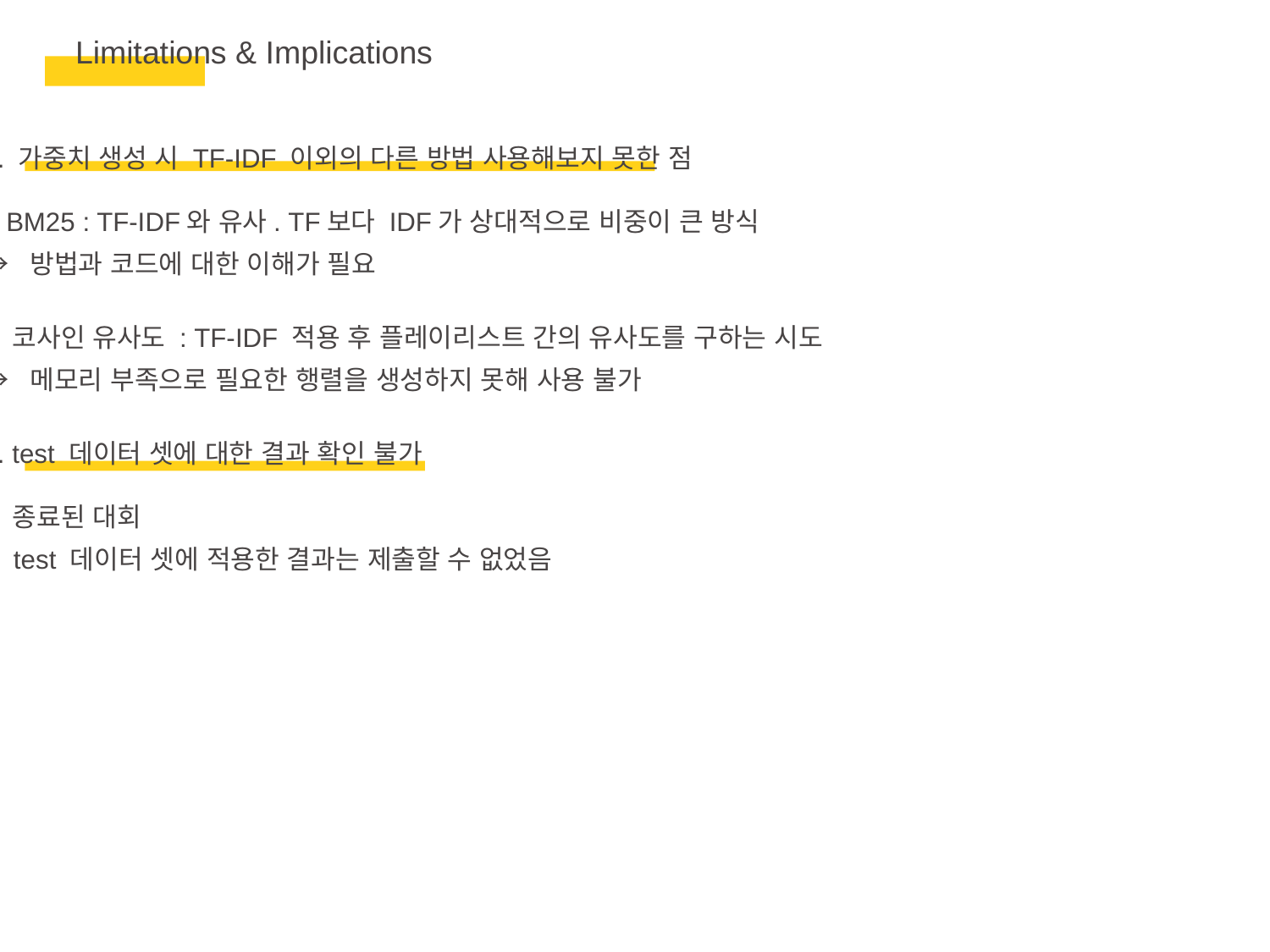

Limitations & Implications

7. 가중치 생성 시 TF-IDF 이외의 다른 방법 사용해보지 못한 점

  BM25 : TF-IDF와 유사. TF보다 IDF가 상대적으로 비중이 큰 방식

→  방법과 코드에 대한 이해가 필요

  코사인 유사도 : TF-IDF 적용 후 플레이리스트 간의 유사도를 구하는 시도

→  메모리 부족으로 필요한 행렬을 생성하지 못해 사용 불가

8. test 데이터 셋에 대한 결과 확인 불가

  종료된 대회

-   test 데이터 셋에 적용한 결과는 제출할 수 없었음